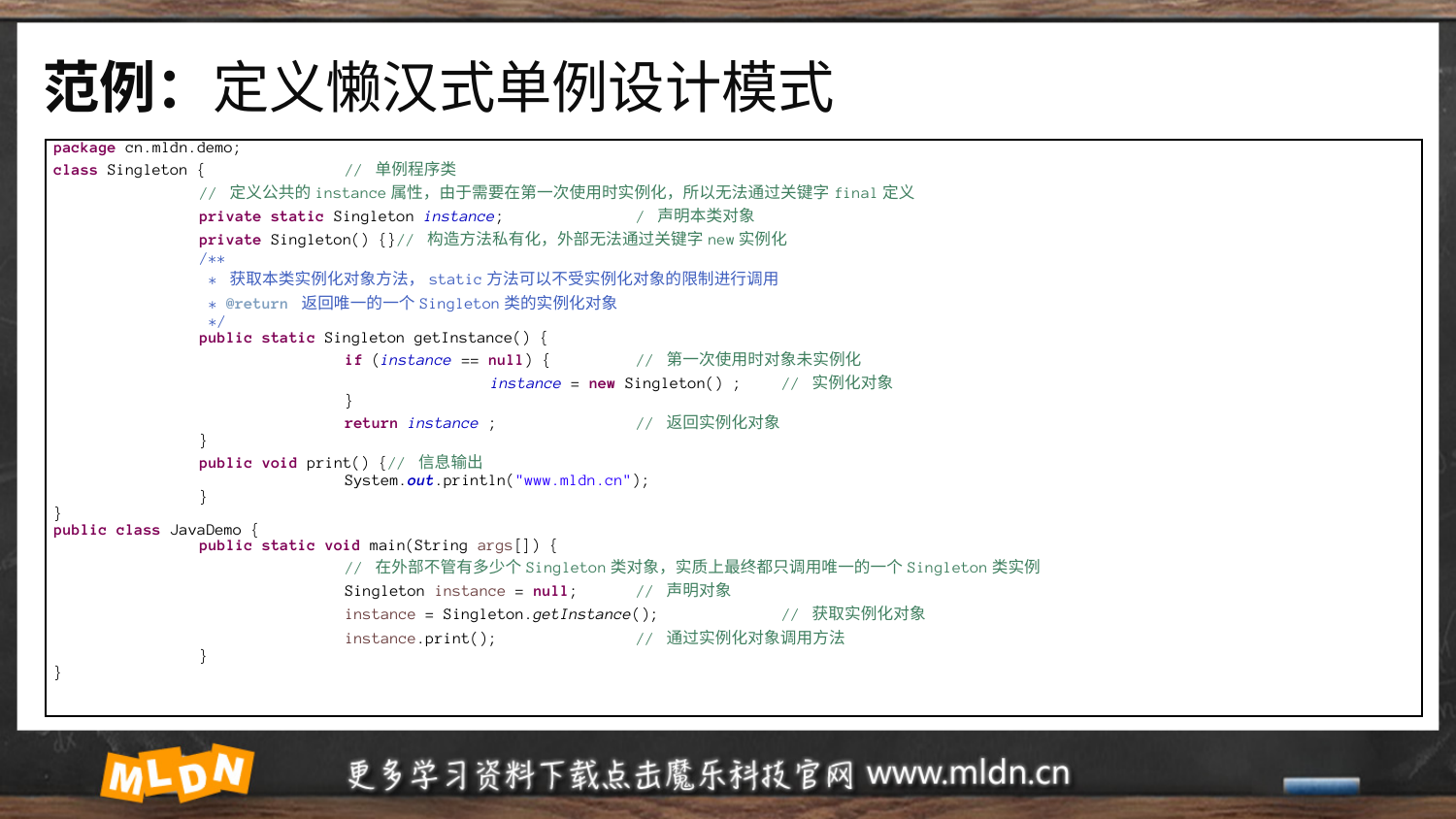

# 范例：定义懒汉式单例设计模式
| package cn.mldn.demo; class Singleton { // 单例程序类 // 定义公共的instance属性，由于需要在第一次使用时实例化，所以无法通过关键字final定义 private static Singleton instance; / 声明本类对象 private Singleton() {}// 构造方法私有化，外部无法通过关键字new实例化 /\*\* \* 获取本类实例化对象方法，static方法可以不受实例化对象的限制进行调用 \* @return 返回唯一的一个Singleton类的实例化对象 \*/ public static Singleton getInstance() { if (instance == null) { // 第一次使用时对象未实例化 instance = new Singleton() ; // 实例化对象 } return instance ; // 返回实例化对象 } public void print() {// 信息输出 System.out.println("www.mldn.cn"); } } public class JavaDemo { public static void main(String args[]) { // 在外部不管有多少个Singleton类对象，实质上最终都只调用唯一的一个Singleton类实例 Singleton instance = null; // 声明对象 instance = Singleton.getInstance(); // 获取实例化对象 instance.print(); // 通过实例化对象调用方法 } } |
| --- |